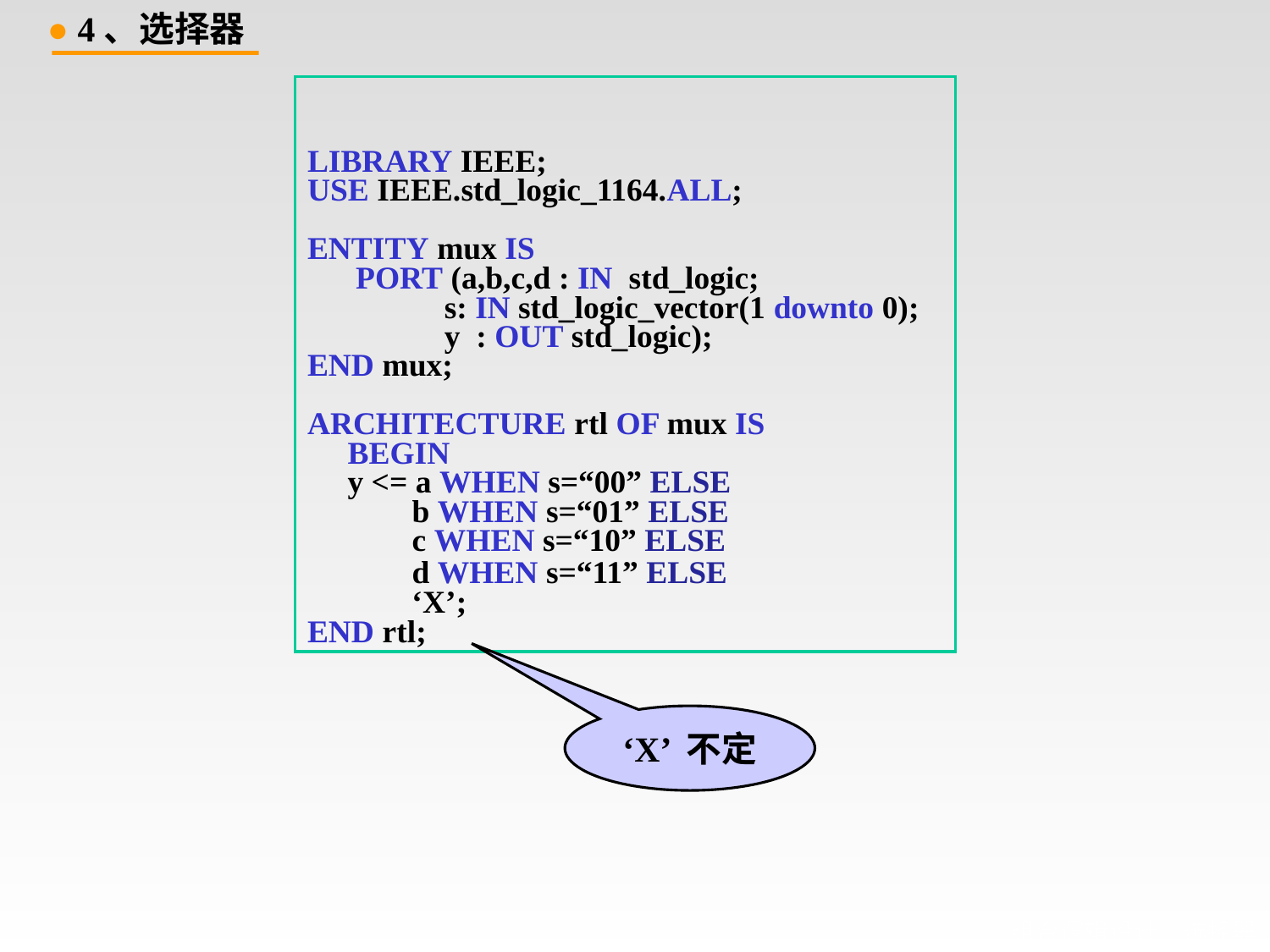

● 4、选择器

LIBRARY IEEE;
USE IEEE.std_logic_1164.ALL;

ENTITY mux IS
      PORT (a,b,c,d : IN  std_logic;
                 s: IN std_logic_vector(1 downto 0);
                 y  : OUT std_logic);
END mux;

ARCHITECTURE rtl OF mux IS
     BEGIN
     y <= a WHEN s=“00” ELSE
             b WHEN s=“01” ELSE
             c WHEN s=“10” ELSE
             d WHEN s=“11” ELSE
             ‘X’;
END rtl;
‘X’ 不定
# 组合逻辑设计_选择器